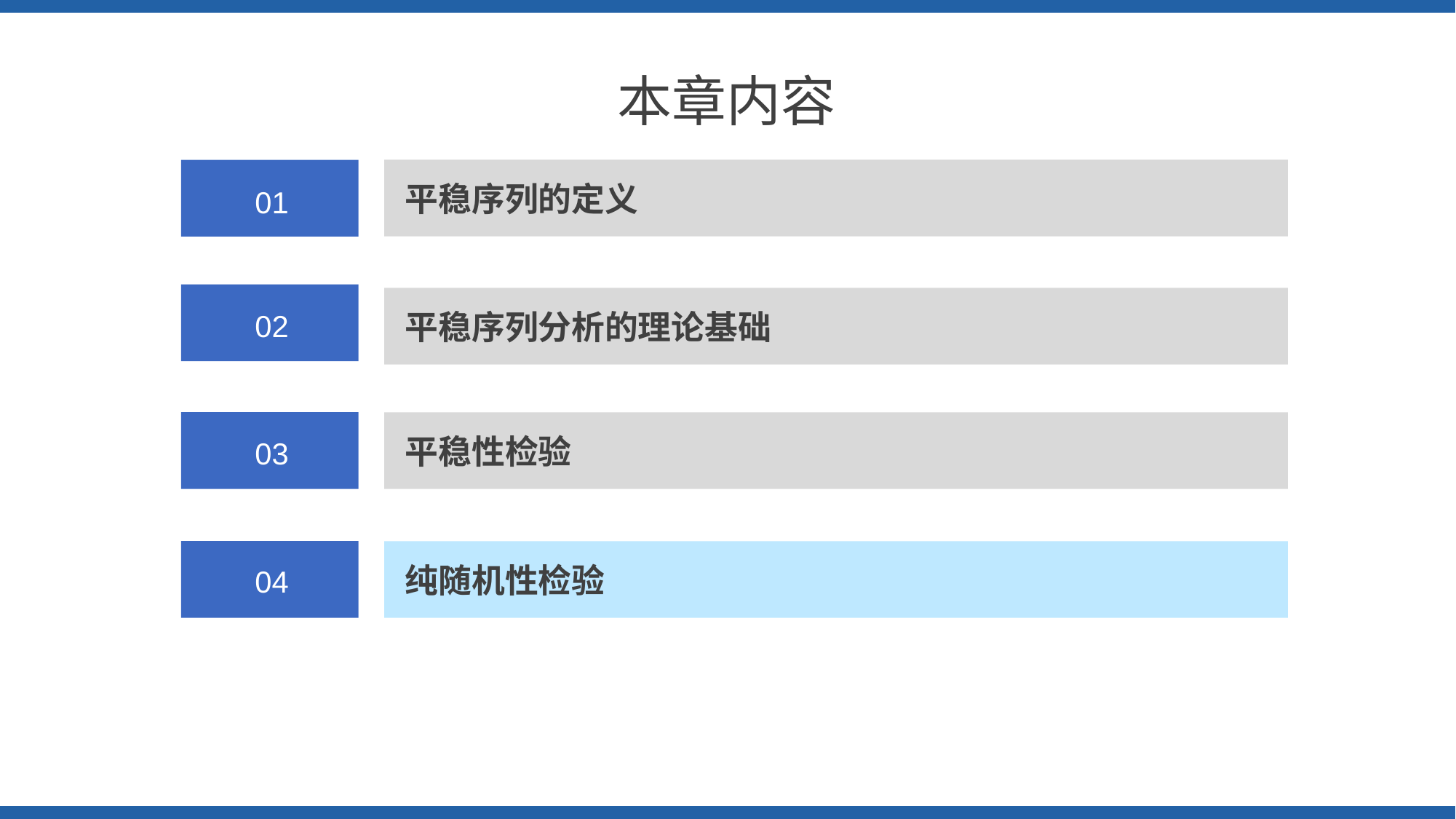

本章内容

01
平稳序列的定义

02
平稳序列分析的理论基础

03
平稳性检验

04
纯随机性检验